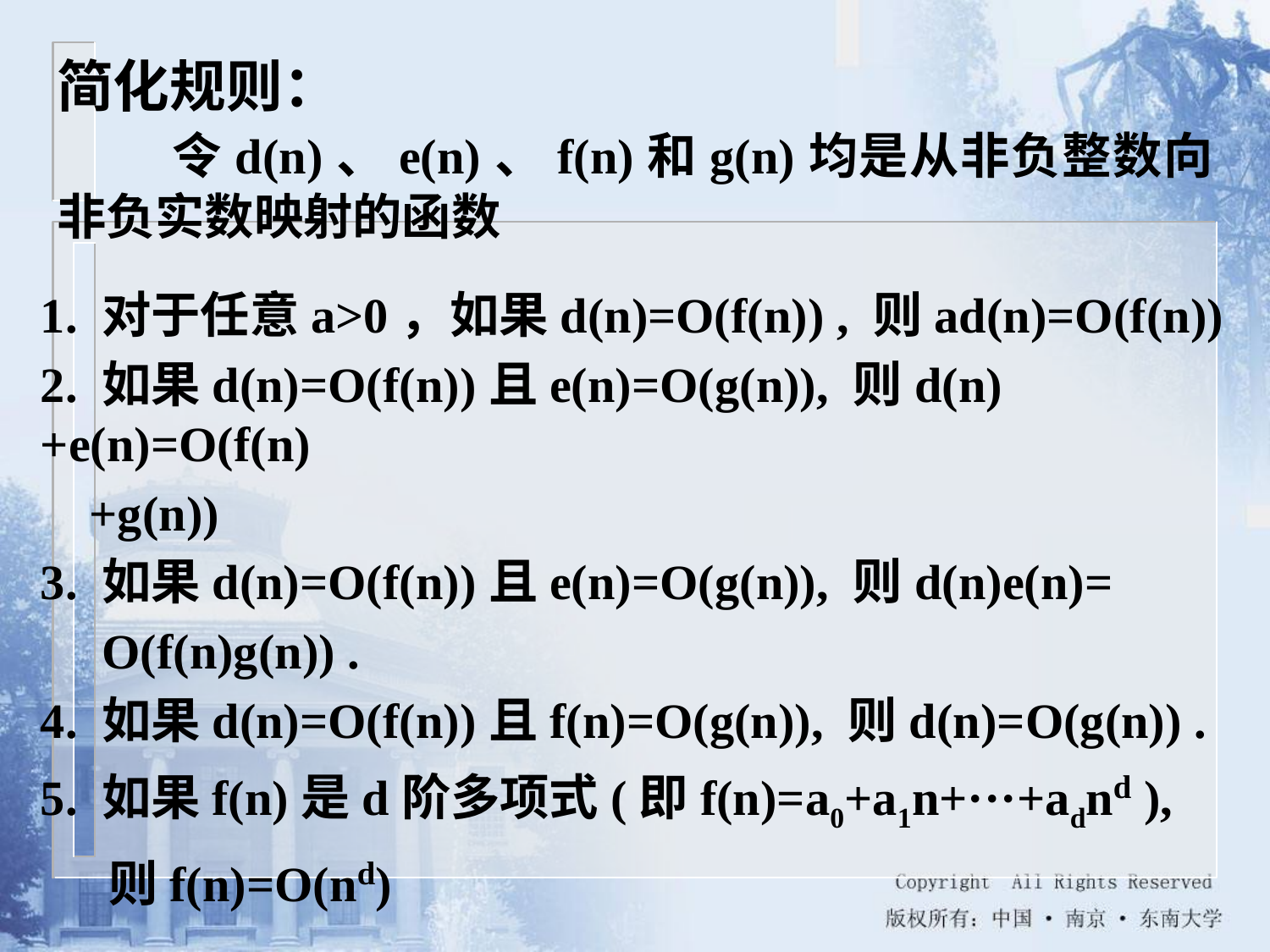

简化规则：
       令d(n)、e(n)、f(n)和g(n)均是从非负整数向非负实数映射的函数
1. 对于任意a>0，如果d(n)=O(f(n)) , 则ad(n)=O(f(n))
2. 如果d(n)=O(f(n))且e(n)=O(g(n)), 则d(n)+e(n)=O(f(n)
    +g(n))
3. 如果d(n)=O(f(n))且e(n)=O(g(n)), 则d(n)e(n)=
     O(f(n)g(n)) .
4. 如果d(n)=O(f(n))且f(n)=O(g(n)), 则d(n)=O(g(n)) .
5. 如果f(n)是d阶多项式(即f(n)=a0+a1n+···+adnd ),
     则f(n)=O(nd)